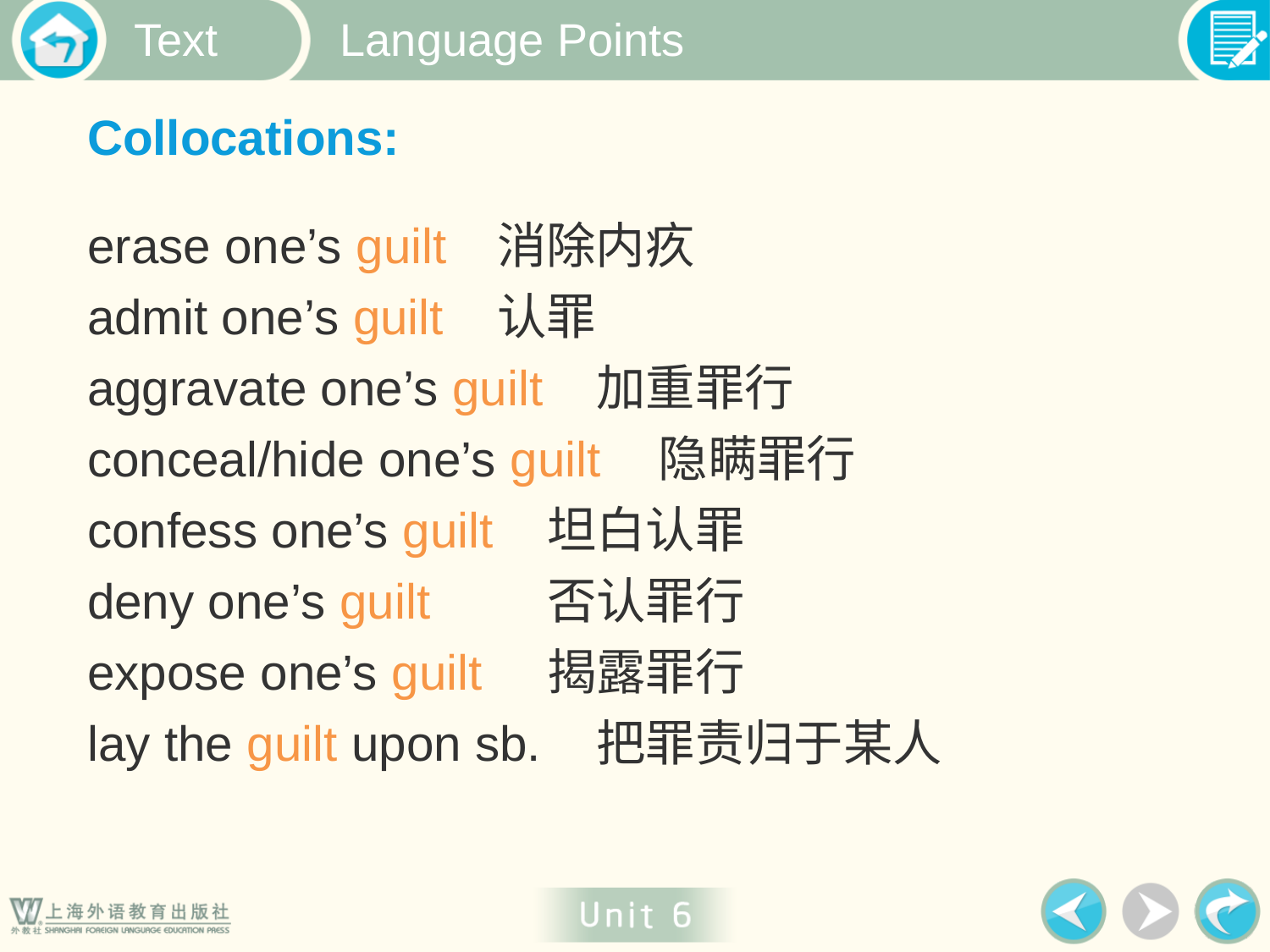

Language Points
Collocations:
erase one’s guilt
admit one’s guilt
aggravate one’s guilt
conceal/hide one’s guilt
confess one’s guilt
deny one’s guilt
expose one’s guilt
lay the guilt upon sb.
消除内疚
认罪
加重罪行
隐瞒罪行
坦白认罪
否认罪行
揭露罪行
把罪责归于某人